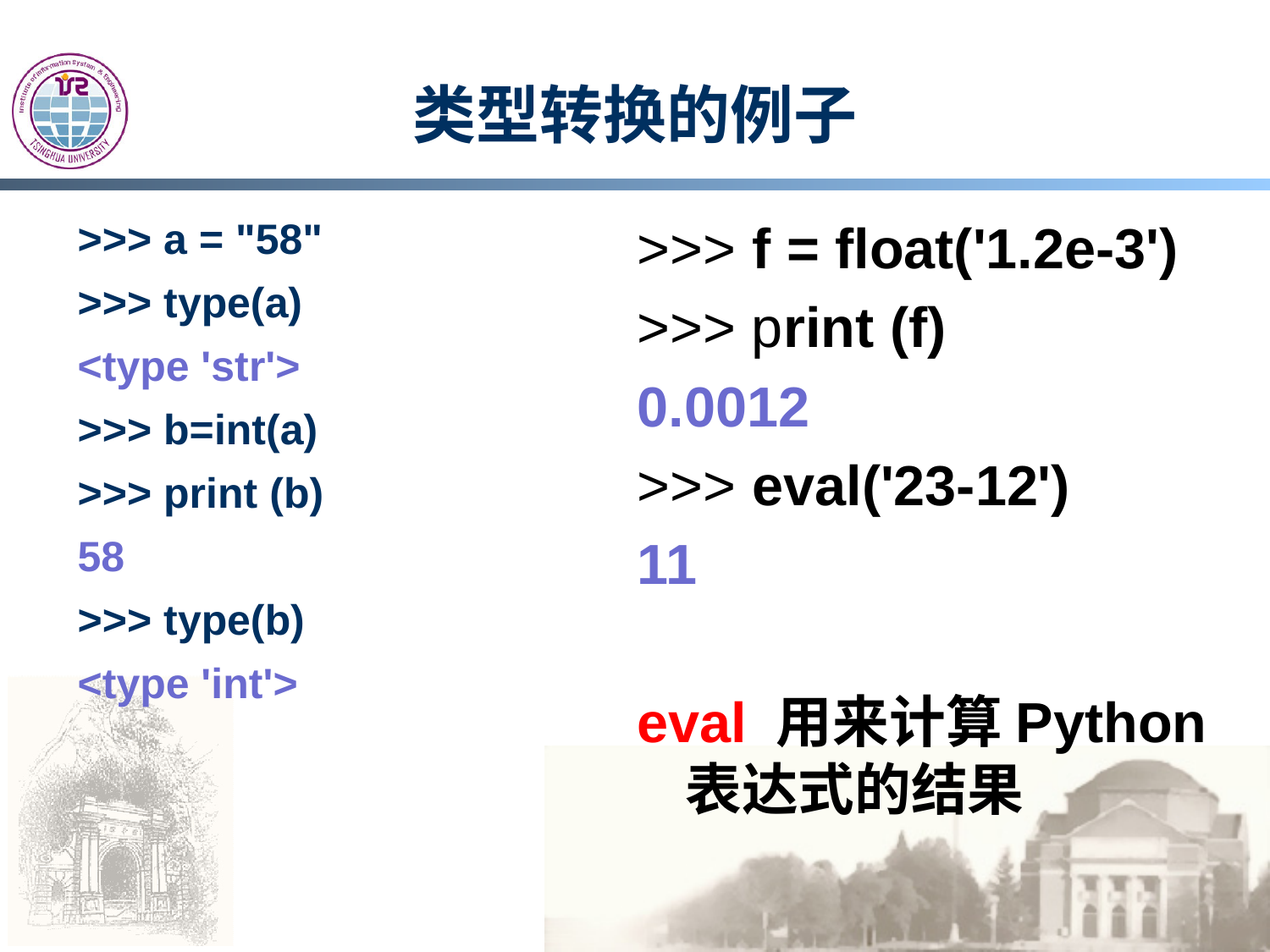

# 类型转换的例子
>>> a = "58"
>>> type(a)
<type 'str'>
>>> b=int(a)
>>> print (b)
58
>>> type(b)
<type 'int'>
>>> f = float('1.2e-3')
>>> print (f)
0.0012
>>> eval('23-12')
11

eval 用来计算Python表达式的结果